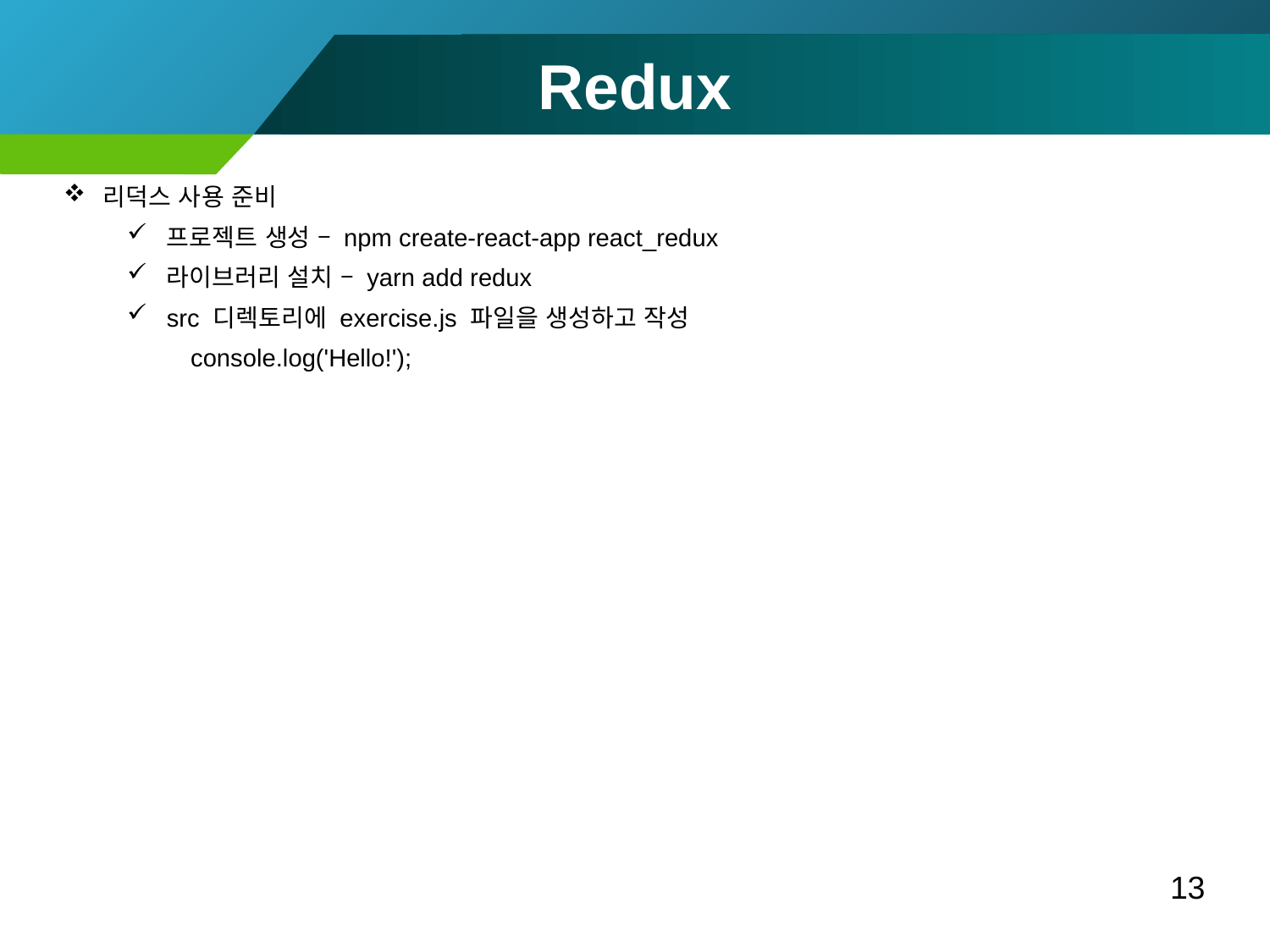

Redux
리덕스 사용 준비
프로젝트 생성 – npm create-react-app react_redux
라이브러리 설치 – yarn add redux
src 디렉토리에 exercise.js 파일을 생성하고 작성
console.log('Hello!');
13